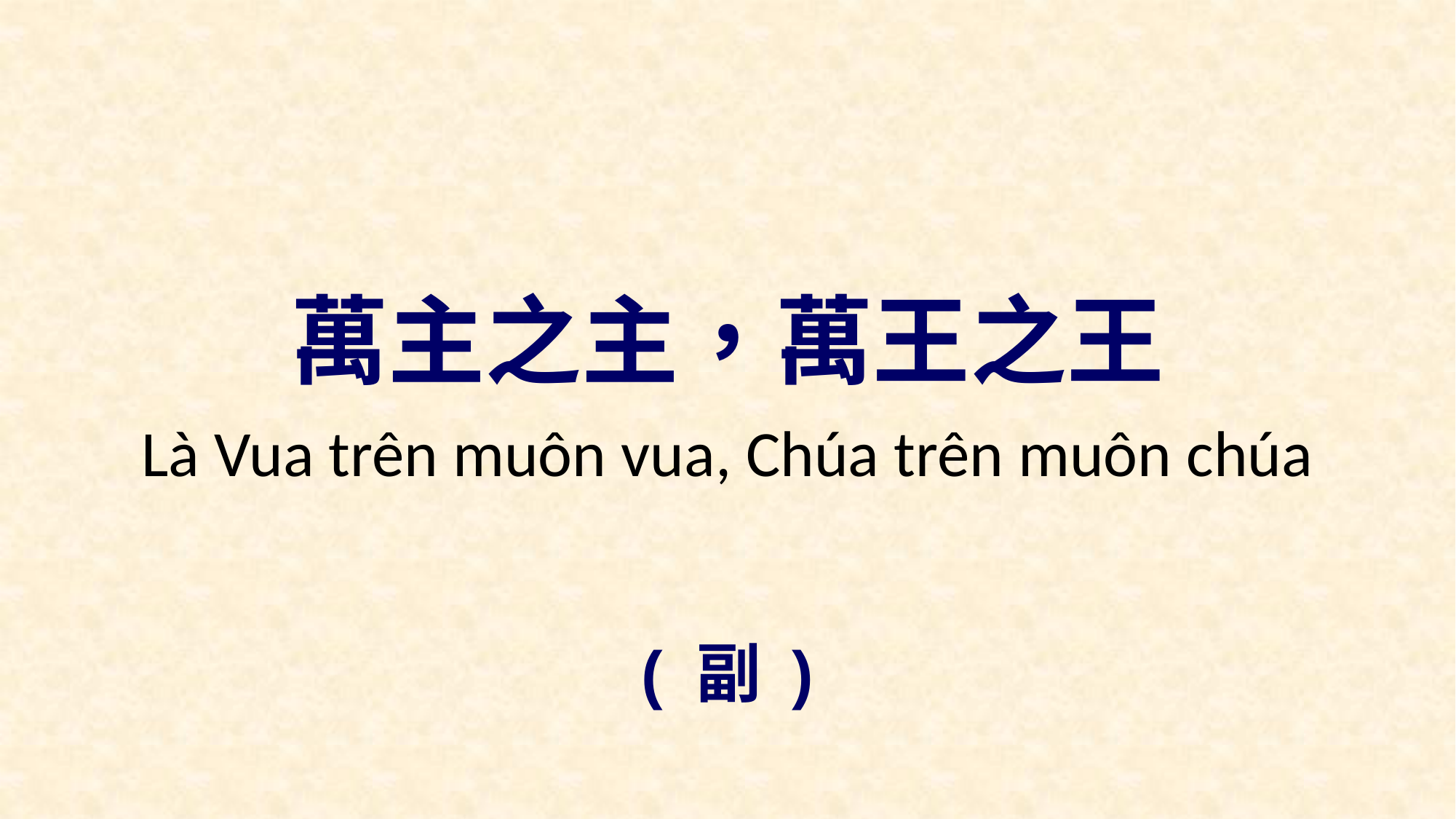

萬主之主，萬王之王
Là Vua trên muôn vua, Chúa trên muôn chúa
( 副 )